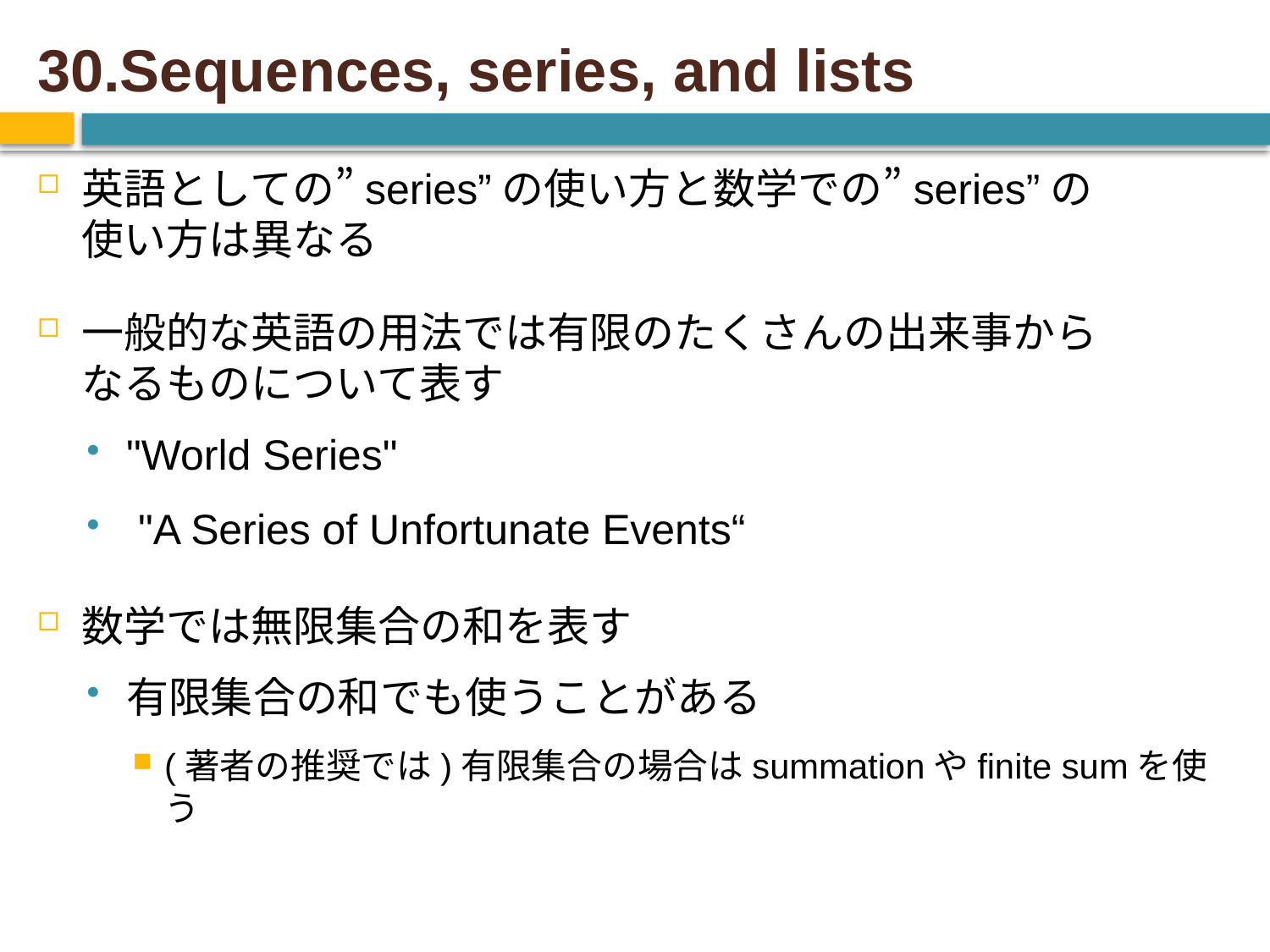

# 30.Sequences, series, and lists
英語としての”series”の使い方と数学での”series”の
使い方は異なる
一般的な英語の用法では有限のたくさんの出来事から
なるものについて表す
"World Series"
 "A Series of Unfortunate Events“
数学では無限集合の和を表す
有限集合の和でも使うことがある
(著者の推奨では)有限集合の場合はsummationやfinite sumを使う